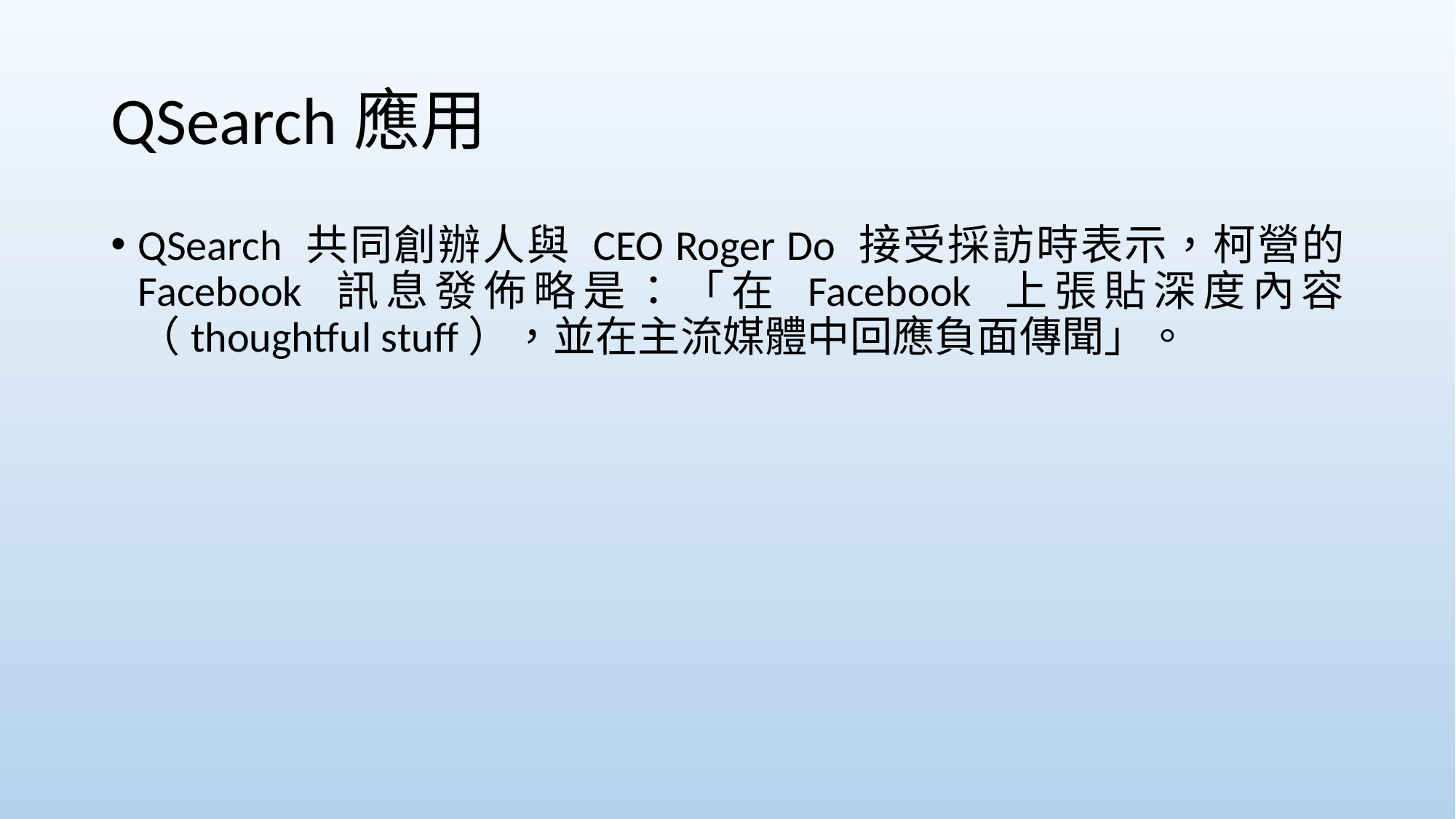

# QSearch應用
QSearch 共同創辦人與 CEO Roger Do 接受採訪時表示，柯營的 Facebook 訊息發佈略是：「在 Facebook 上張貼深度內容（thoughtful stuff），並在主流媒體中回應負面傳聞」。